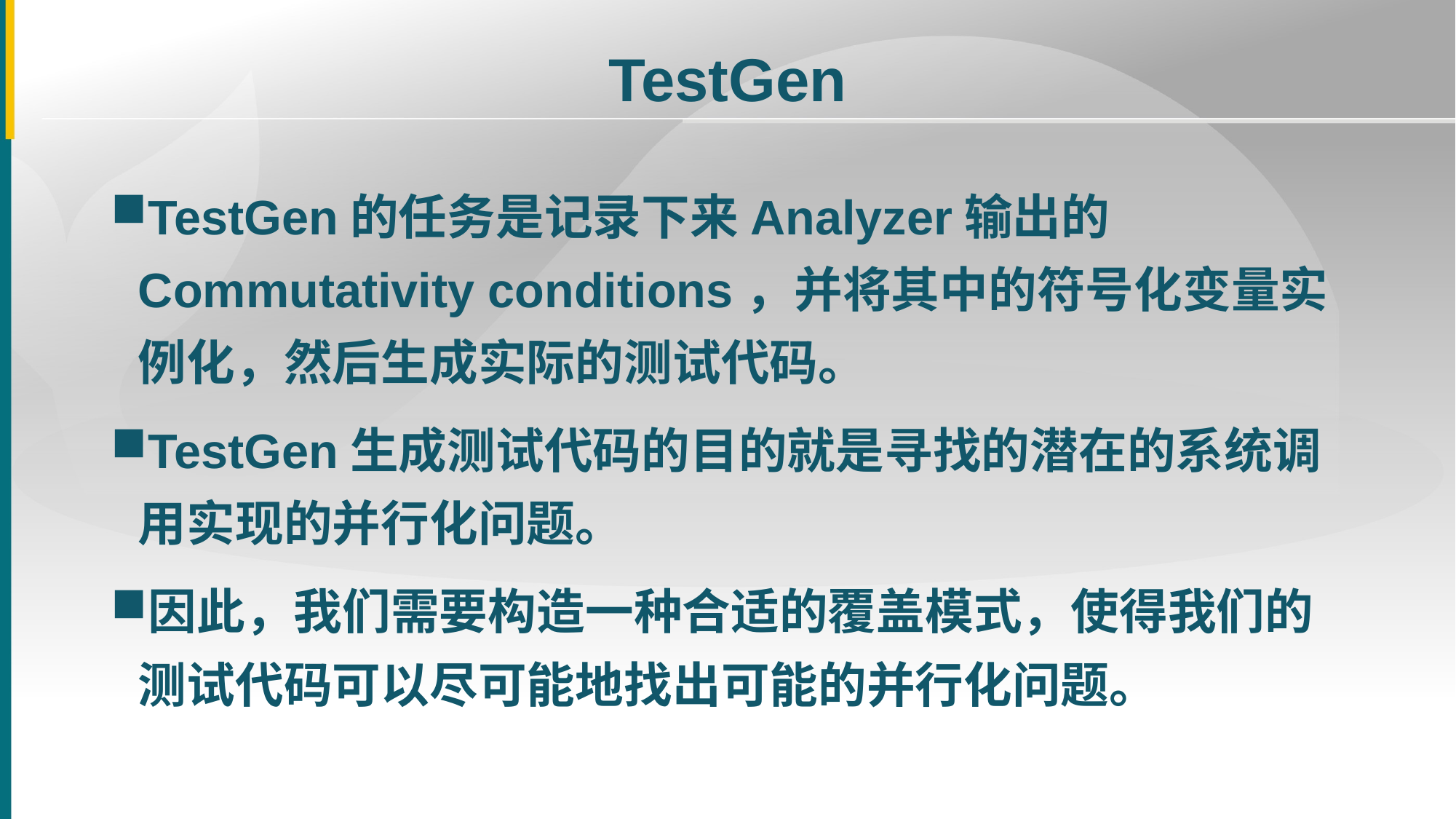

# TestGen
TestGen的任务是记录下来Analyzer输出的Commutativity conditions，并将其中的符号化变量实例化，然后生成实际的测试代码。
TestGen生成测试代码的目的就是寻找的潜在的系统调用实现的并行化问题。
因此，我们需要构造一种合适的覆盖模式，使得我们的测试代码可以尽可能地找出可能的并行化问题。